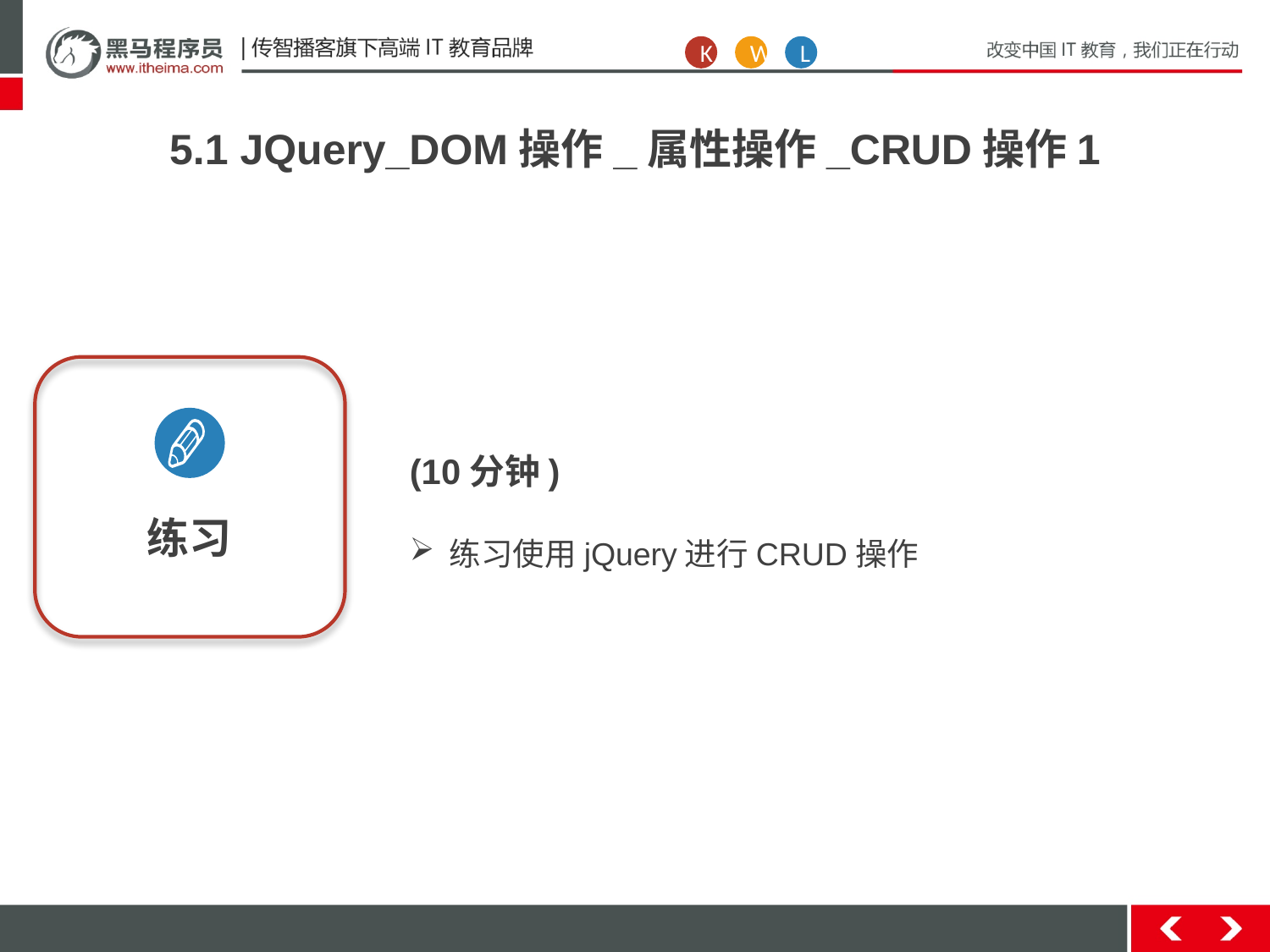

K
W
L
5.1 JQuery_DOM操作_属性操作_CRUD操作1

练习
(10分钟)

练习使用jQuery进行CRUD操作